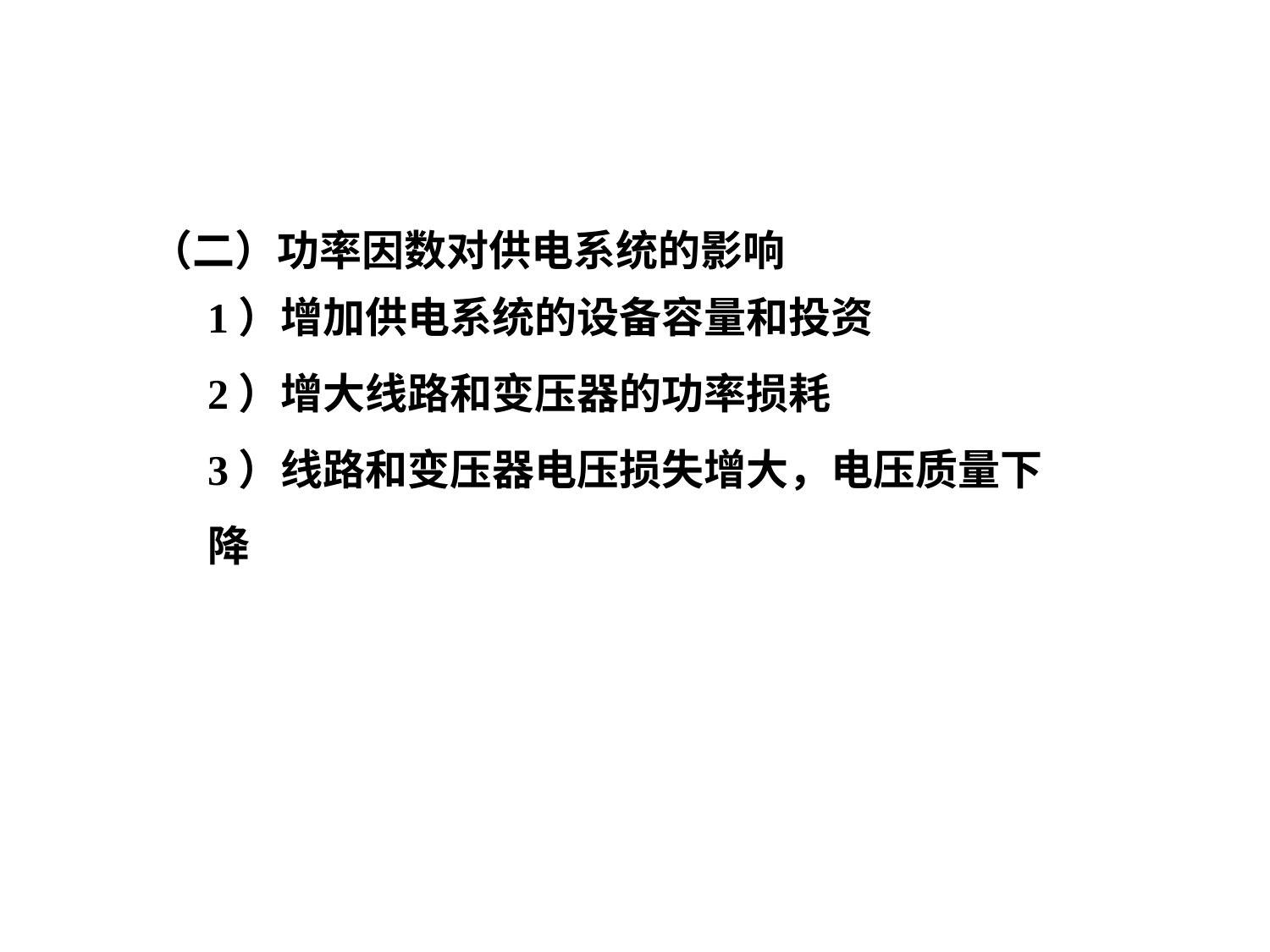

（二）功率因数对供电系统的影响
1）增加供电系统的设备容量和投资
2）增大线路和变压器的功率损耗
3）线路和变压器电压损失增大，电压质量下降